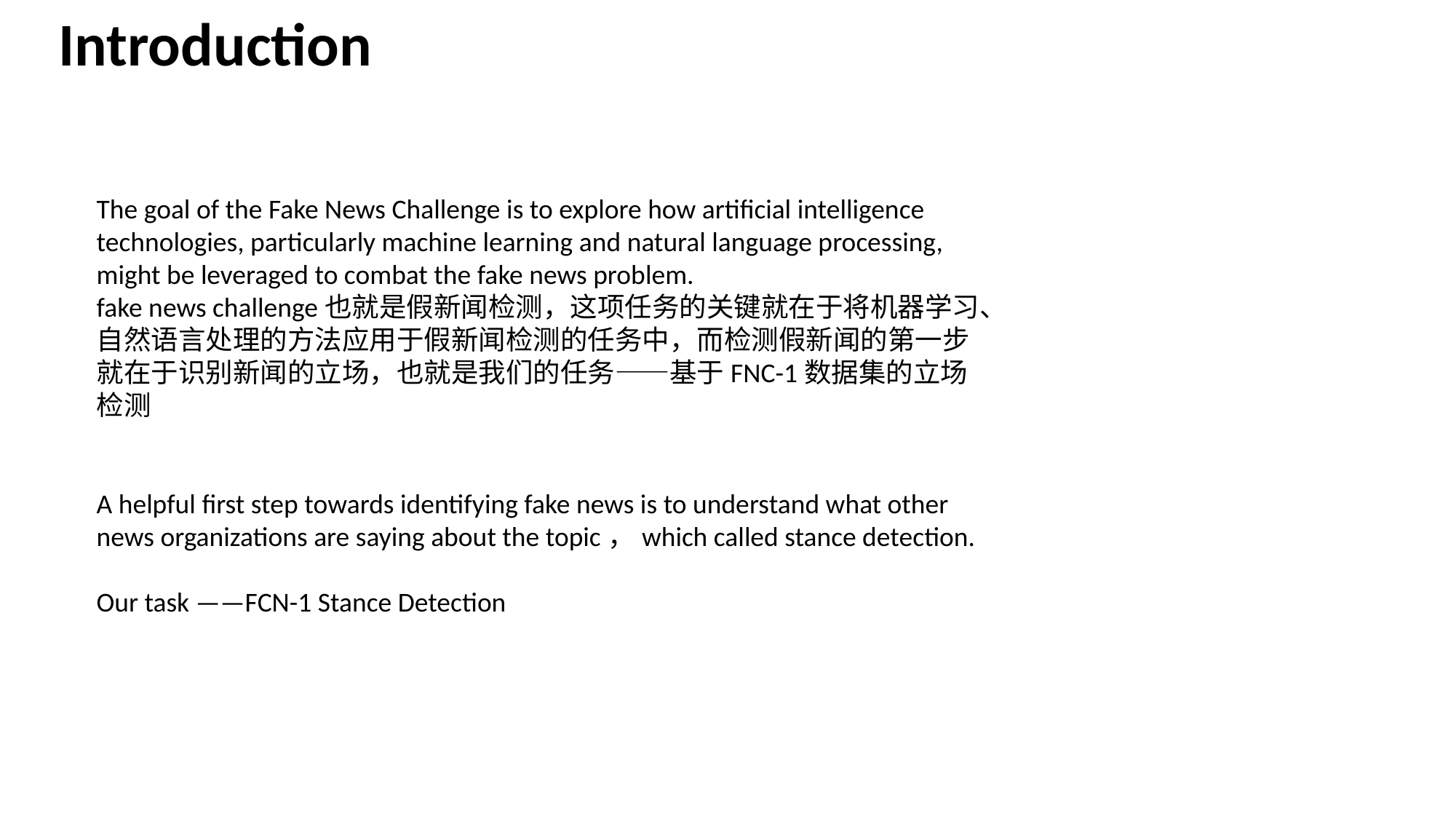

Introduction
The goal of the Fake News Challenge is to explore how artificial intelligence technologies, particularly machine learning and natural language processing, might be leveraged to combat the fake news problem.
fake news challenge也就是假新闻检测，这项任务的关键就在于将机器学习、自然语言处理的方法应用于假新闻检测的任务中，而检测假新闻的第一步就在于识别新闻的立场，也就是我们的任务——基于FNC-1数据集的立场检测

A helpful first step towards identifying fake news is to understand what other news organizations are saying about the topic，which called stance detection.

Our task ——FCN-1 Stance Detection